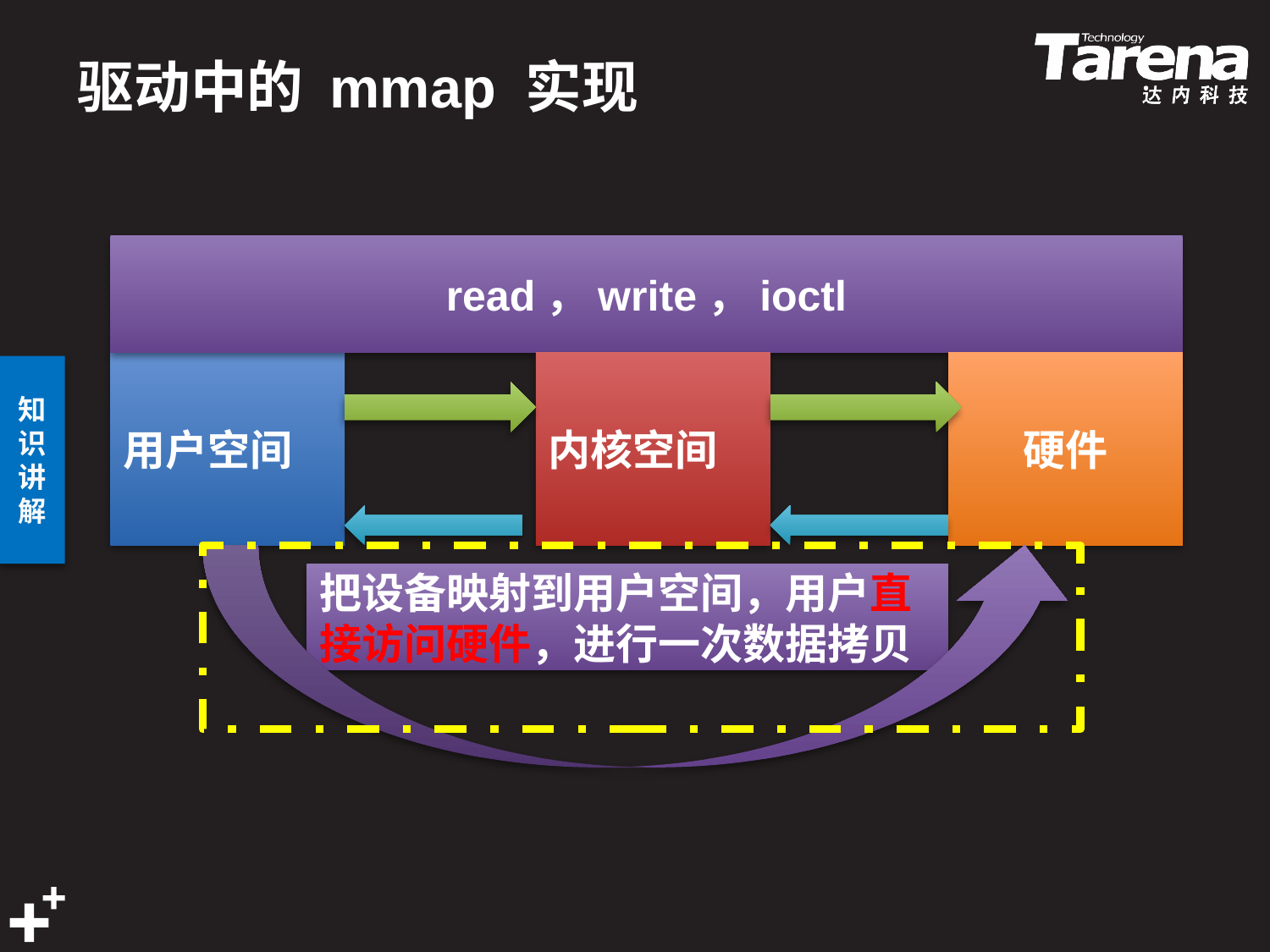

# 驱动中的 mmap 实现

read，write，ioctl
用户空间
内核空间
硬件

把设备映射到用户空间，用户直接访问硬件，进行一次数据拷贝